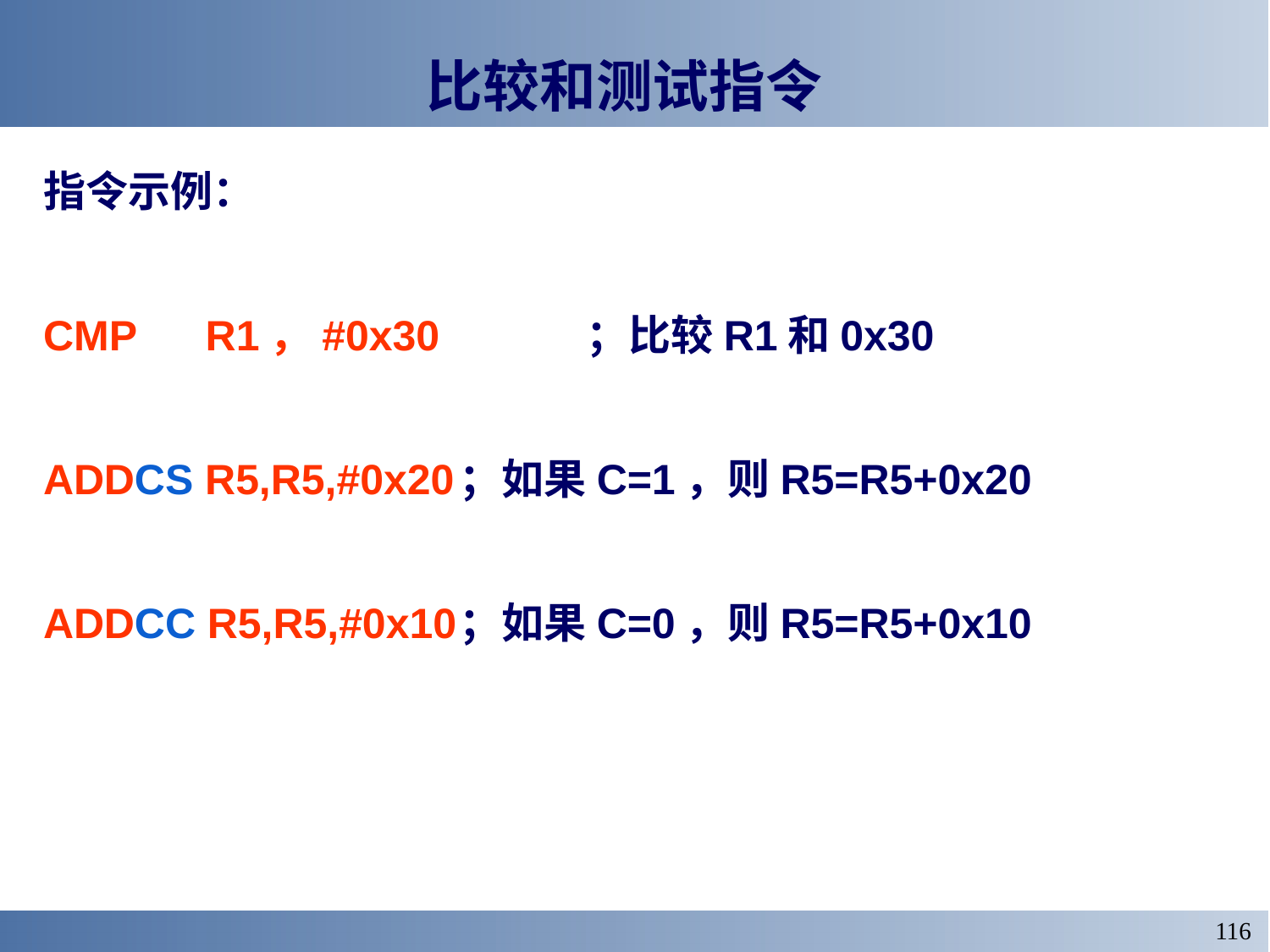

# 比较和测试指令
指令示例：

CMP	R1，#0x30		；比较R1和0x30

ADDCS R5,R5,#0x20	；如果C=1，则R5=R5+0x20

ADDCC R5,R5,#0x10	；如果C=0，则R5=R5+0x10